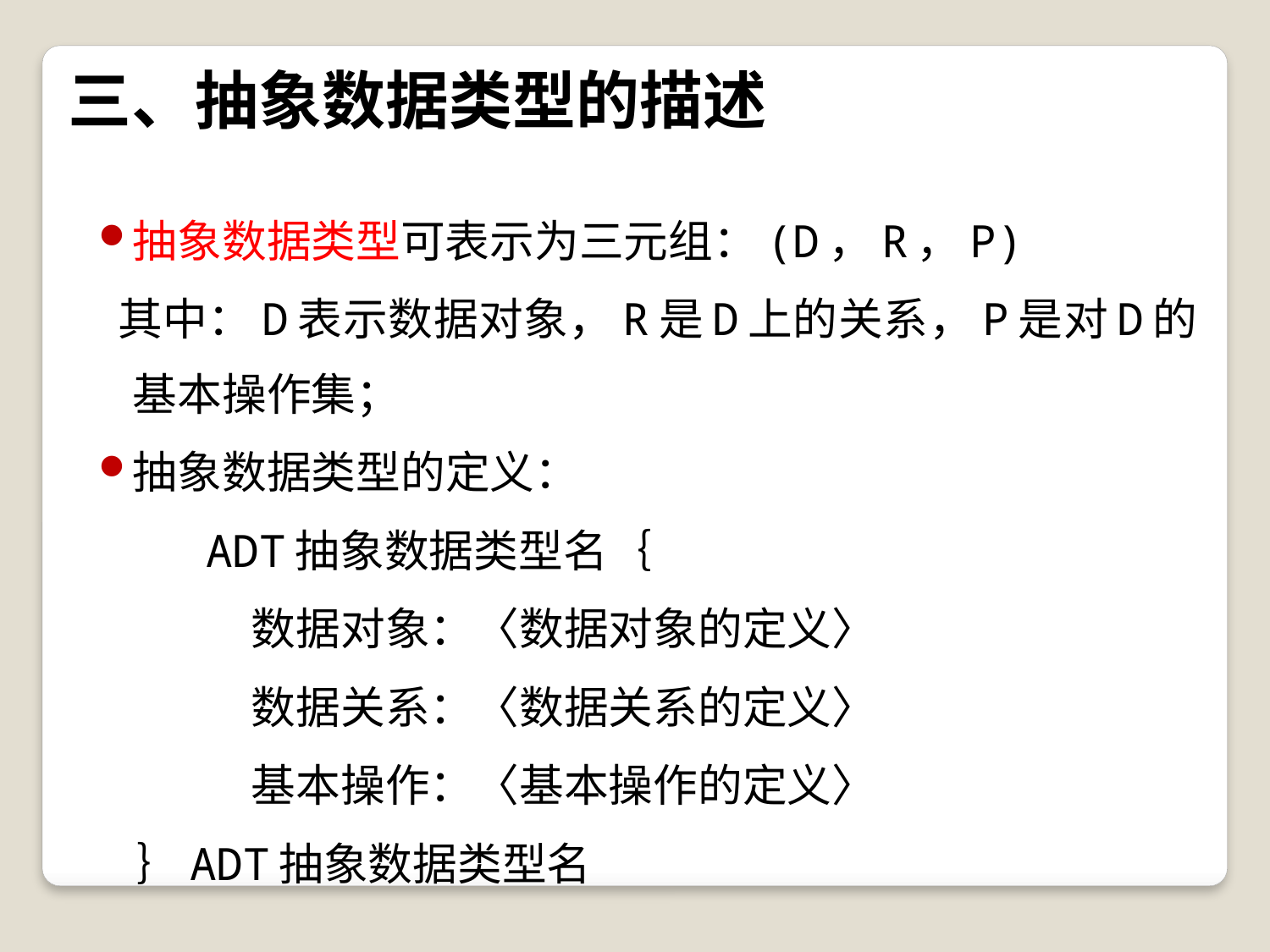

# 三、抽象数据类型的描述

抽象数据类型可表示为三元组：(D，R，P)
 其中：D表示数据对象，R是D上的关系，P是对D的基本操作集；
抽象数据类型的定义：
    ADT抽象数据类型名｛
    	 数据对象：〈数据对象的定义〉
    	 数据关系：〈数据关系的定义〉
    	 基本操作：〈基本操作的定义〉
   ｝ADT抽象数据类型名